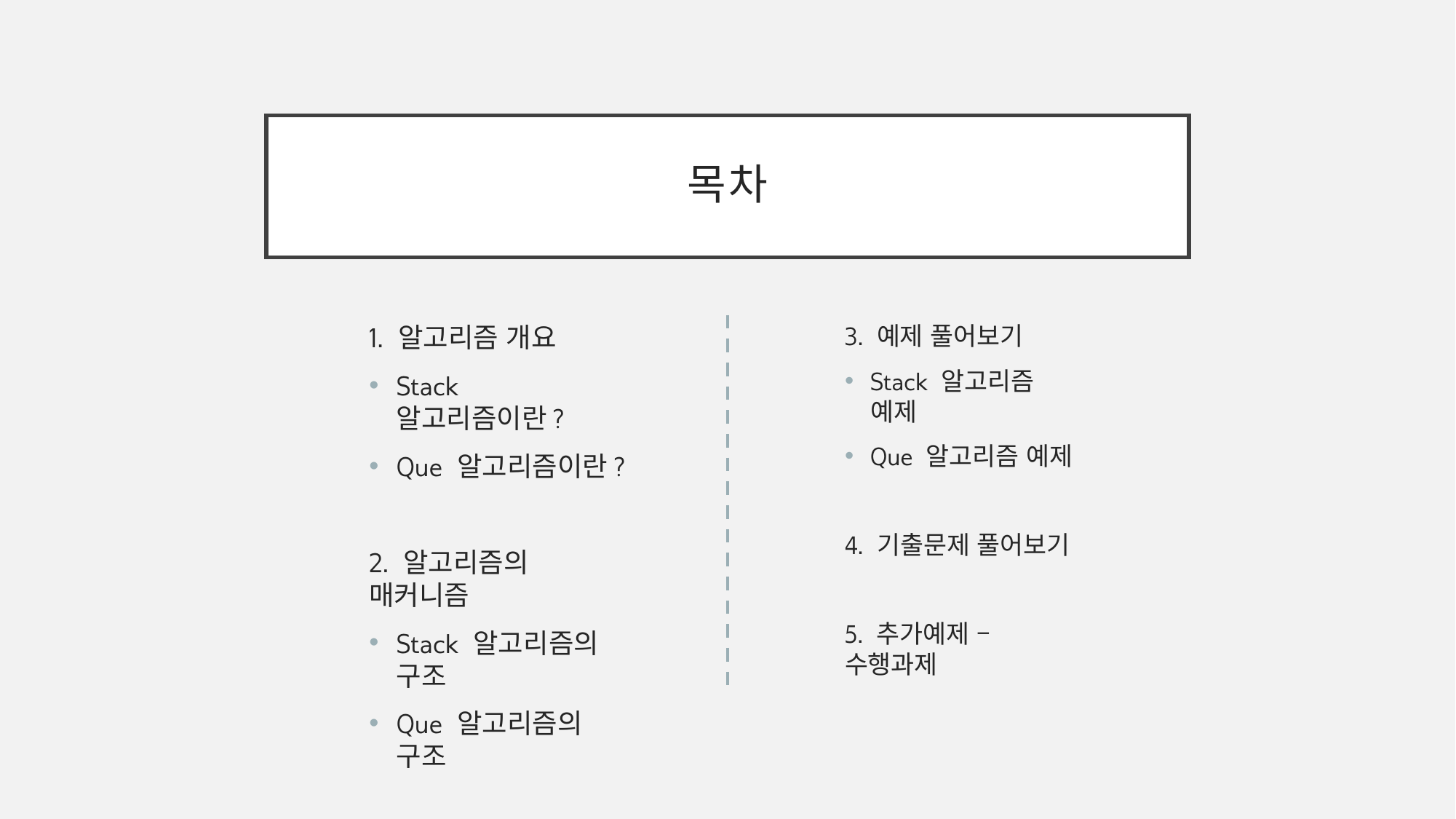

# 목차
3. 예제 풀어보기
Stack 알고리즘 예제
Que 알고리즘 예제

4. 기출문제 풀어보기

5. 추가예제 – 수행과제

1. 알고리즘 개요
Stack 알고리즘이란?
Que 알고리즘이란?

2. 알고리즘의 매커니즘
Stack 알고리즘의 구조
Que 알고리즘의 구조